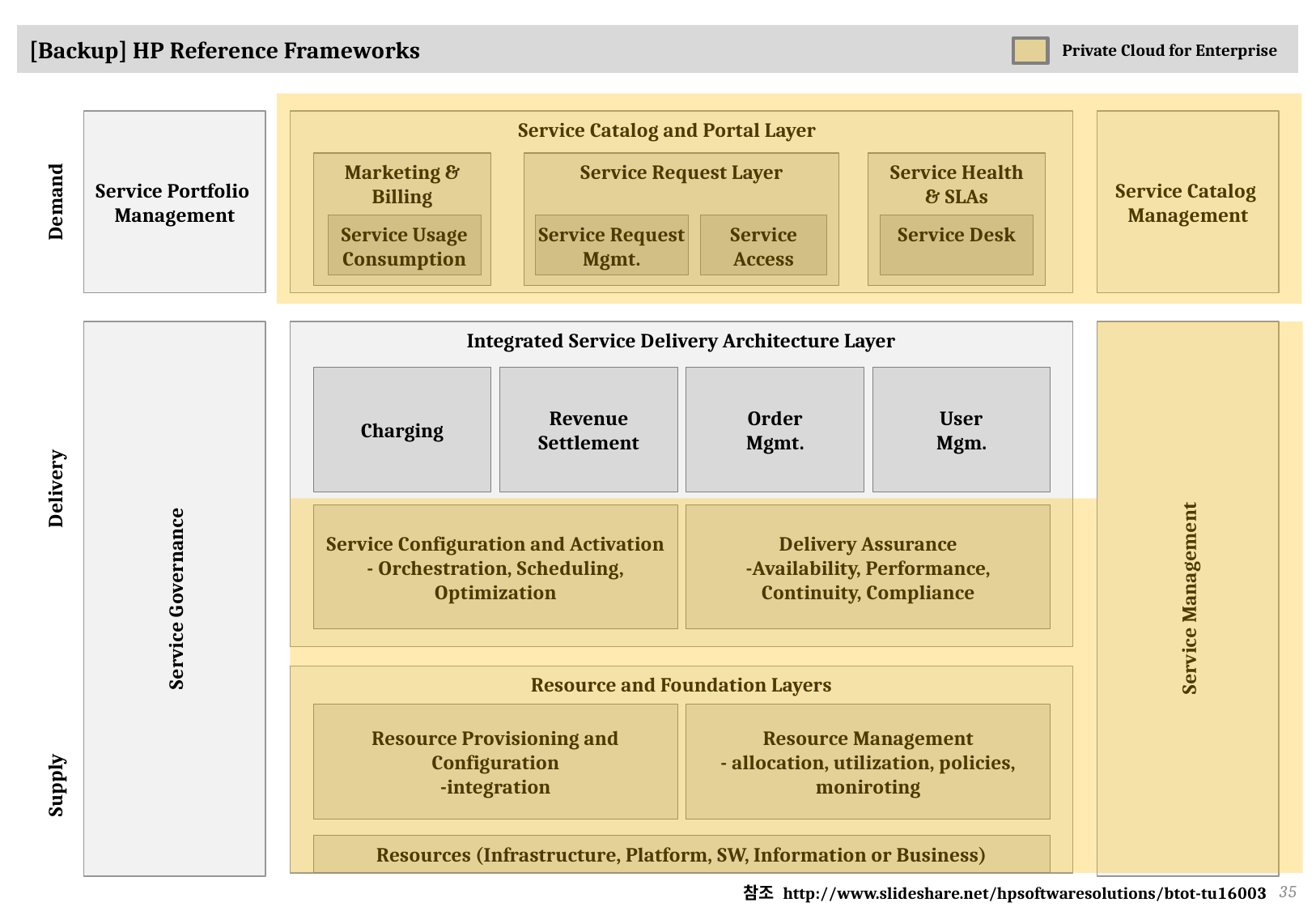

# [Backup] HP Reference Frameworks
Private Cloud for Enterprise

Service Portfolio
Management

Service Catalog and Portal Layer
Service Catalog
Management
Marketing & Billing
Service Request Layer
Service Health & SLAs
Demand
Service Usage
Consumption
Service Request Mgmt.
Service Access
Service Desk

Service Governance
Integrated Service Delivery Architecture Layer
Service Management
Charging
Revenue
Settlement
Order
Mgmt.
User
Mgm.
Delivery

Service Configuration and Activation
- Orchestration, Scheduling, Optimization
Delivery Assurance
-Availability, Performance, Continuity, Compliance
Resource and Foundation Layers
Resource Provisioning and Configuration
-integration
Resource Management
- allocation, utilization, policies, moniroting
Supply
Resources (Infrastructure, Platform, SW, Information or Business)
참조 http://www.slideshare.net/hpsoftwaresolutions/btot-tu16003